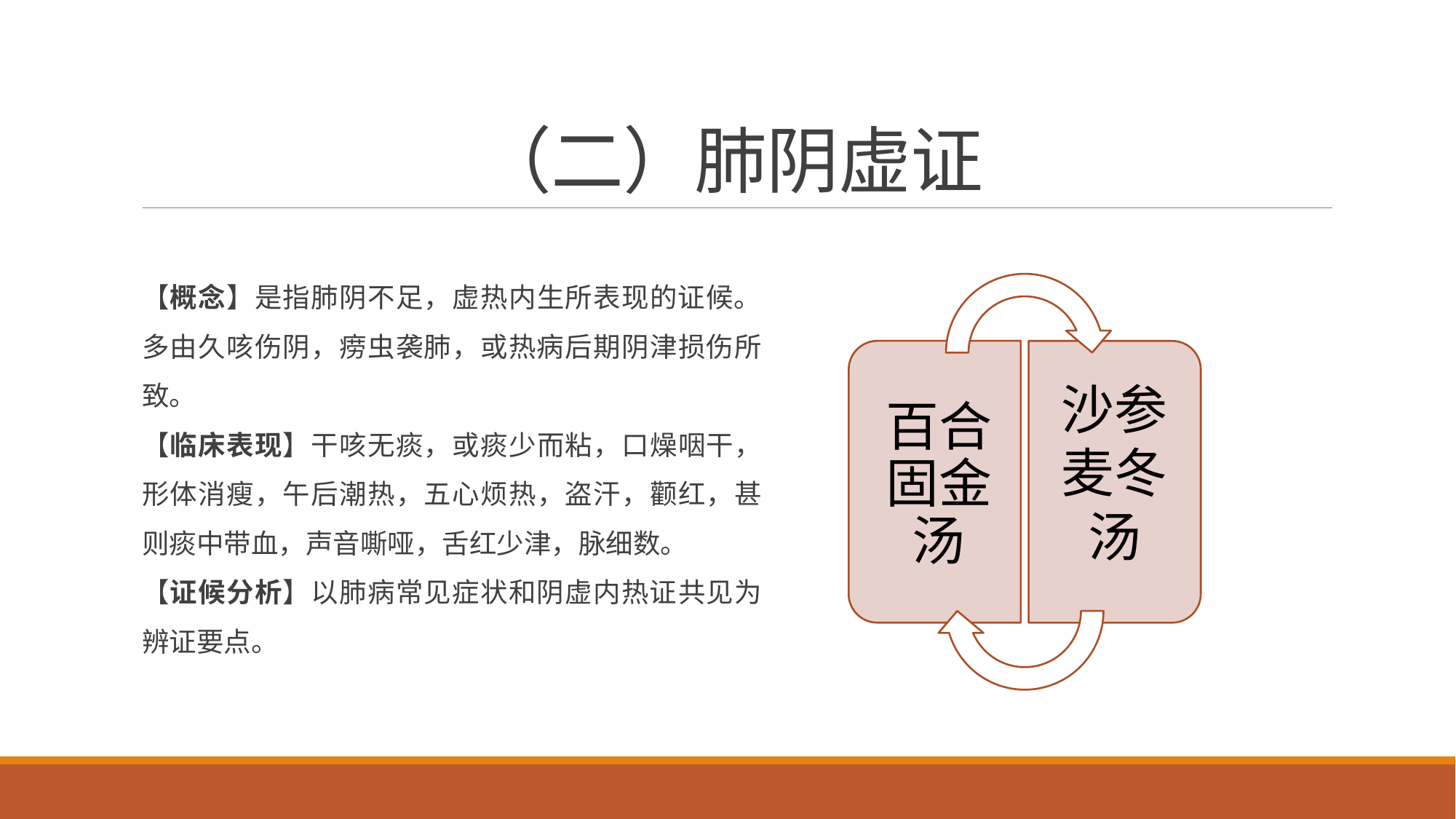

# （二）肺阴虚证
【概念】是指肺阴不足，虚热内生所表现的证候。多由久咳伤阴，痨虫袭肺，或热病后期阴津损伤所致。
【临床表现】干咳无痰，或痰少而粘，口燥咽干，形体消瘦，午后潮热，五心烦热，盗汗，颧红，甚则痰中带血，声音嘶哑，舌红少津，脉细数。
【证候分析】以肺病常见症状和阴虚内热证共见为辨证要点。
百合固金汤
沙参麦冬汤